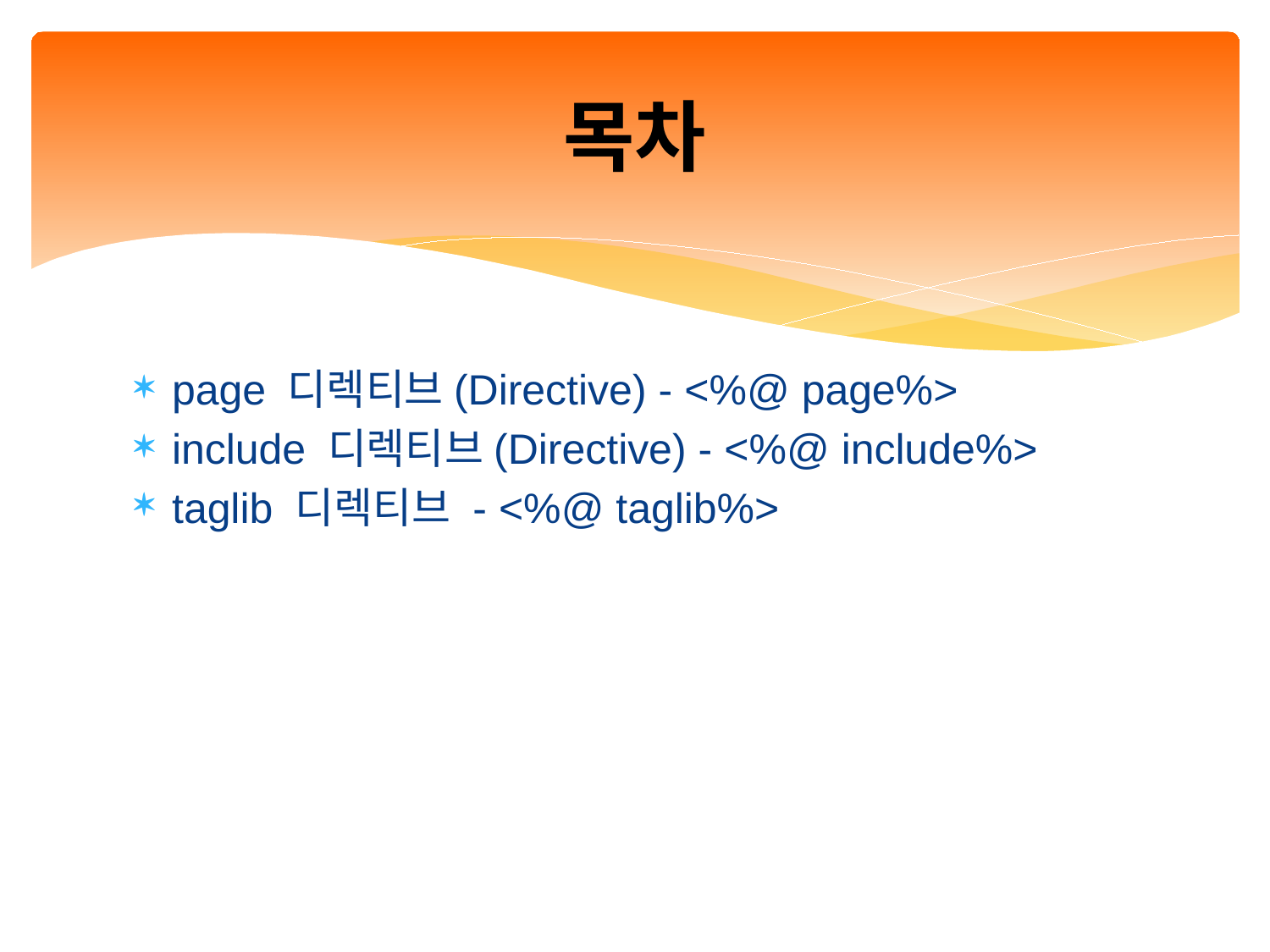

# 목차
page 디렉티브(Directive) - <%@ page%>
include 디렉티브(Directive) - <%@ include%>
taglib 디렉티브 - <%@ taglib%>